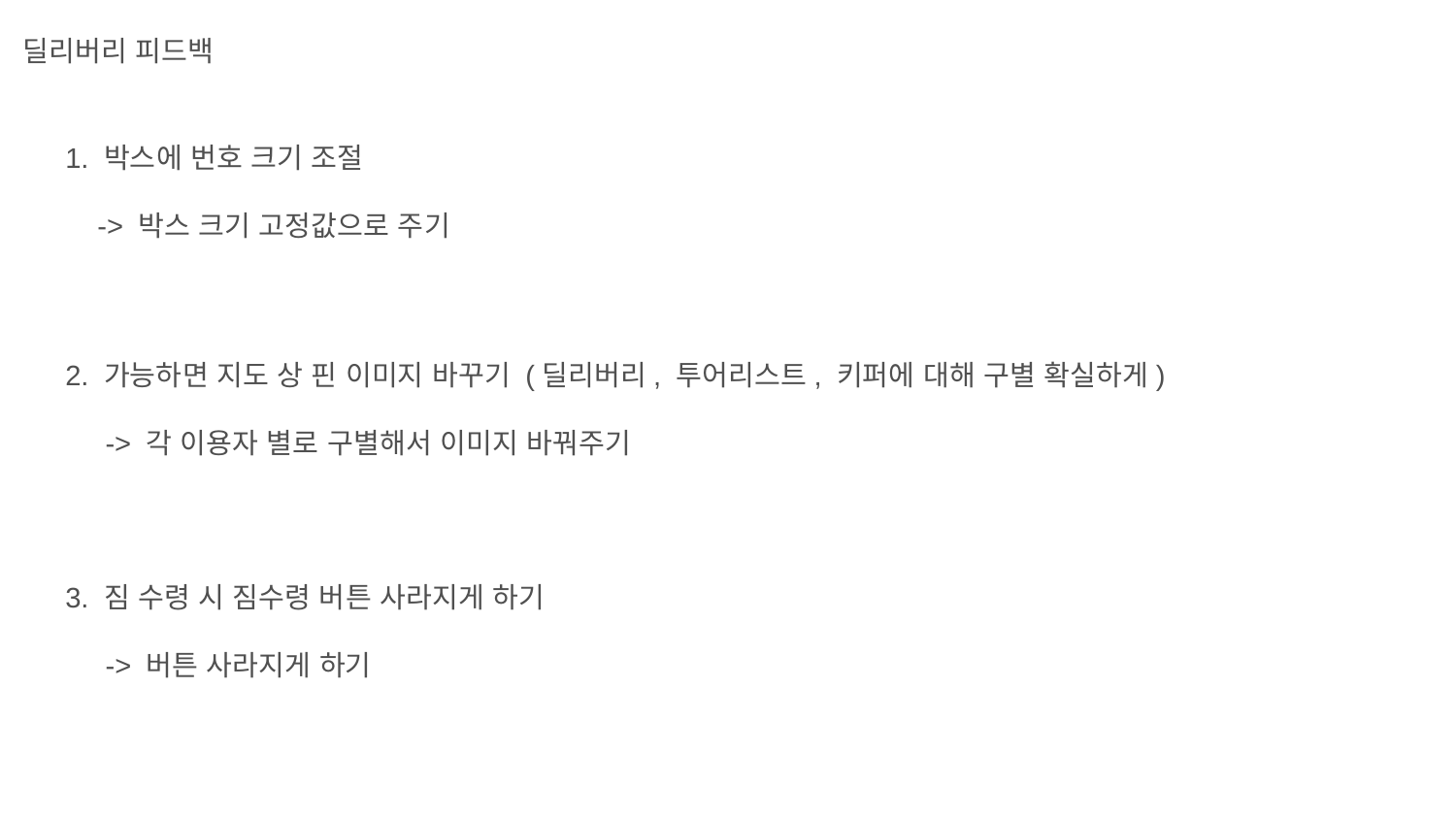

딜리버리 피드백
1. 박스에 번호 크기 조절

    -> 박스 크기 고정값으로 주기

2. 가능하면 지도 상 핀 이미지 바꾸기 (딜리버리, 투어리스트, 키퍼에 대해 구별 확실하게)

     -> 각 이용자 별로 구별해서 이미지 바꿔주기
3. 짐 수령 시 짐수령 버튼 사라지게 하기

     -> 버튼 사라지게 하기